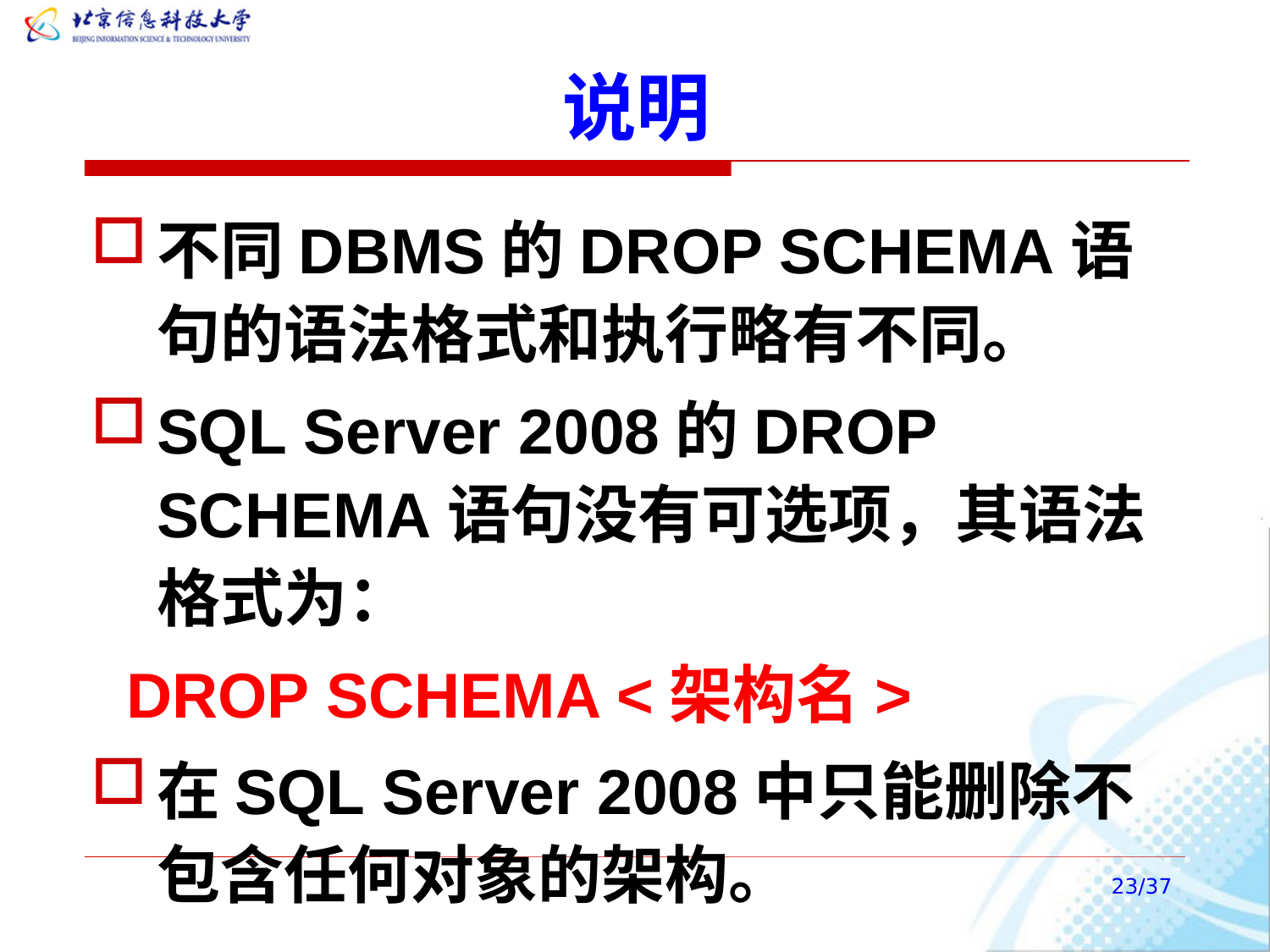

# 说明
不同DBMS的DROP SCHEMA语句的语法格式和执行略有不同。
SQL Server 2008的DROP SCHEMA语句没有可选项，其语法格式为：
  DROP SCHEMA <架构名>
在SQL Server 2008中只能删除不包含任何对象的架构。

23/37